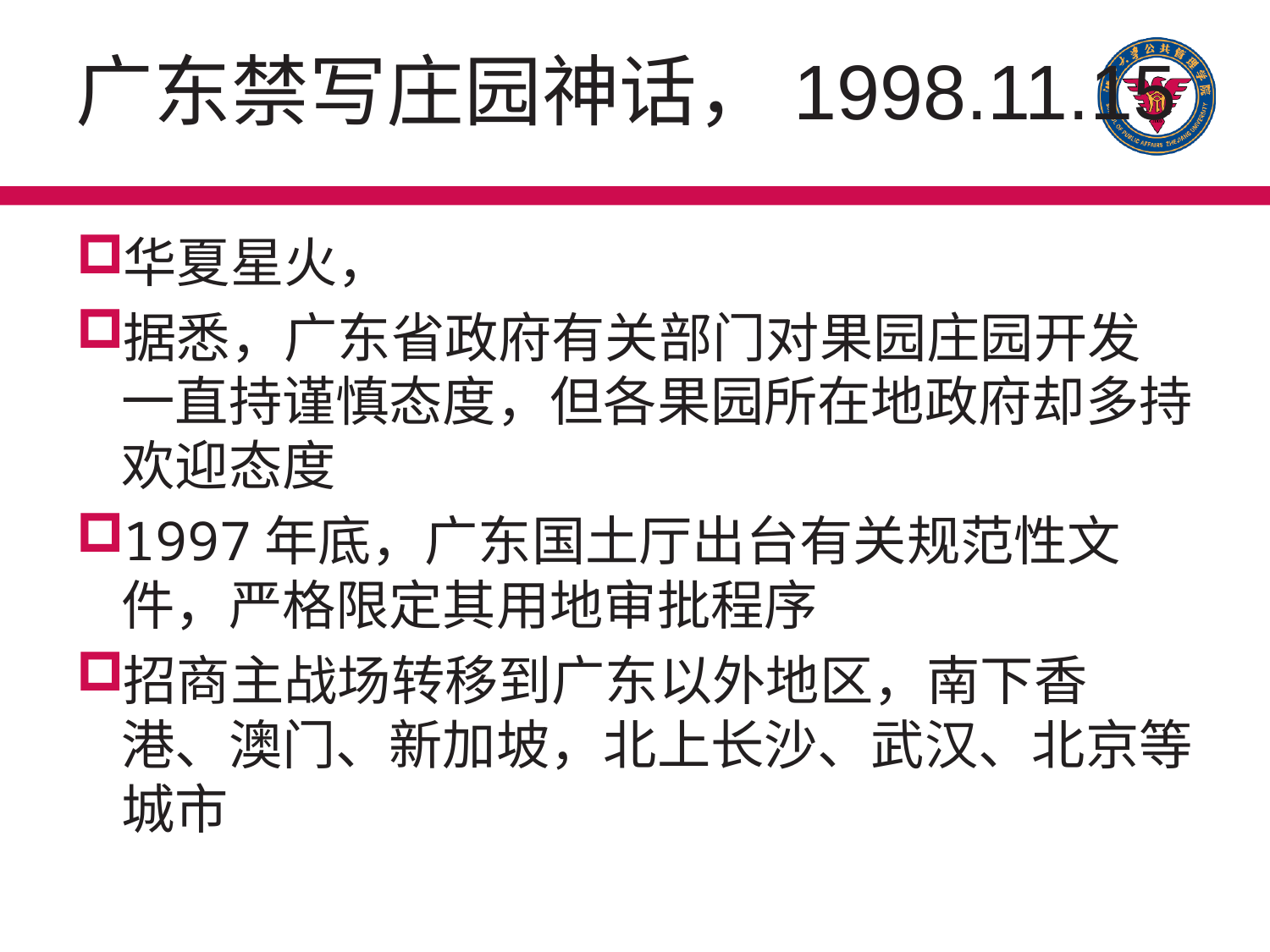

# 广东禁写庄园神话，1998.11.15
华夏星火，
据悉，广东省政府有关部门对果园庄园开发一直持谨慎态度，但各果园所在地政府却多持欢迎态度
1997年底，广东国土厅出台有关规范性文件，严格限定其用地审批程序
招商主战场转移到广东以外地区，南下香港、澳门、新加坡，北上长沙、武汉、北京等城市